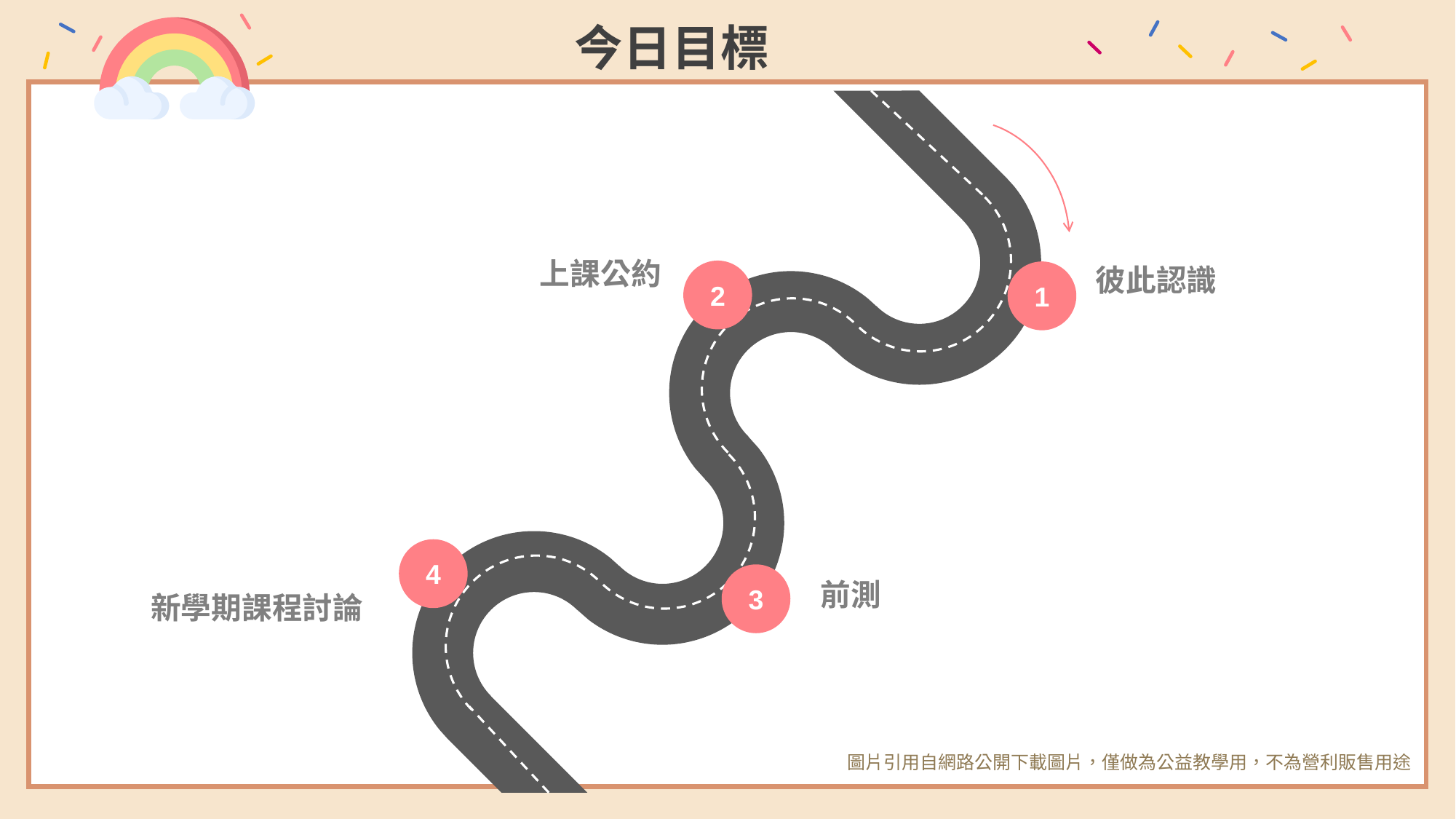

今日目標

上課公約
彼此認識
2
1
4
前測
3
新學期課程討論
圖片引用自網路公開下載圖片，僅做為公益教學用，不為營利販售用途